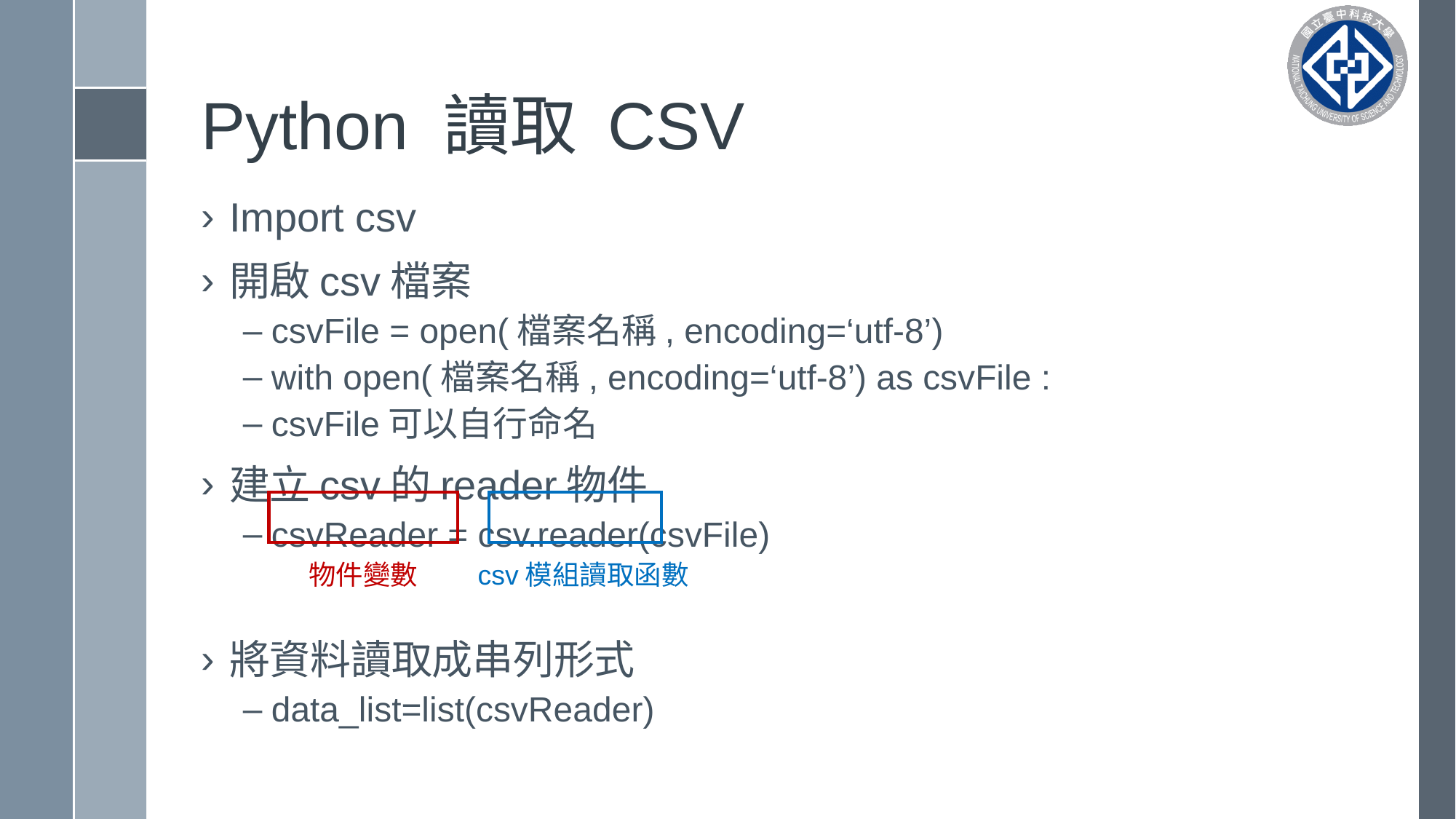

# Python 讀取 CSV
Import csv
開啟csv檔案
csvFile = open(檔案名稱, encoding=‘utf-8’)
with open(檔案名稱, encoding=‘utf-8’) as csvFile :
csvFile可以自行命名
建立csv的reader物件
csvReader = csv.reader(csvFile)

將資料讀取成串列形式
data_list=list(csvReader)

物件變數
csv模組讀取函數